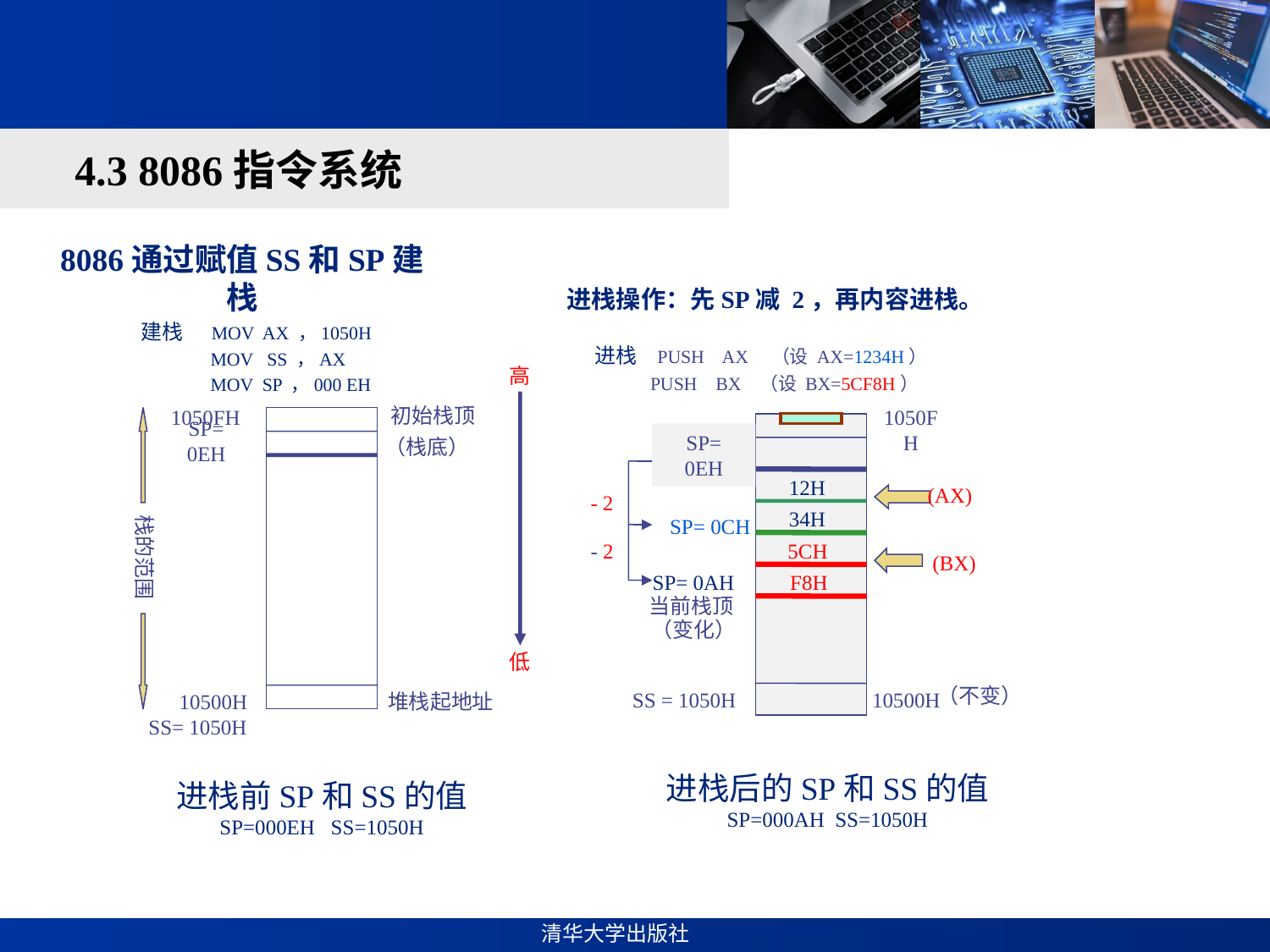

#
4.3 8086指令系统

8086通过赋值SS和SP建栈
进栈操作：先SP减 2，再内容进栈。
建栈      MOV  AX ，1050H
               MOV   SS ，AX
               MOV  SP ，000 EH

进栈    PUSH    AX    （设 AX=1234H）
            PUSH    BX   （设 BX=5CF8H）
高

初始栈顶
1050FH
1050FH

SP= 0EH

SP= 0EH
（栈底）

12H

  (AX)
- 2

34H

SP= 0CH
栈的范围

- 2
5CH

(BX)

SP= 0AH
F8H

当前栈顶

       （变化）

低
（不变）
SS = 1050H
10500H
 10500H
堆栈起地址

SS= 1050H
进栈后的SP和SS的值
SP=000AH  SS=1050H
进栈前SP和SS的值
SP=000EH   SS=1050H